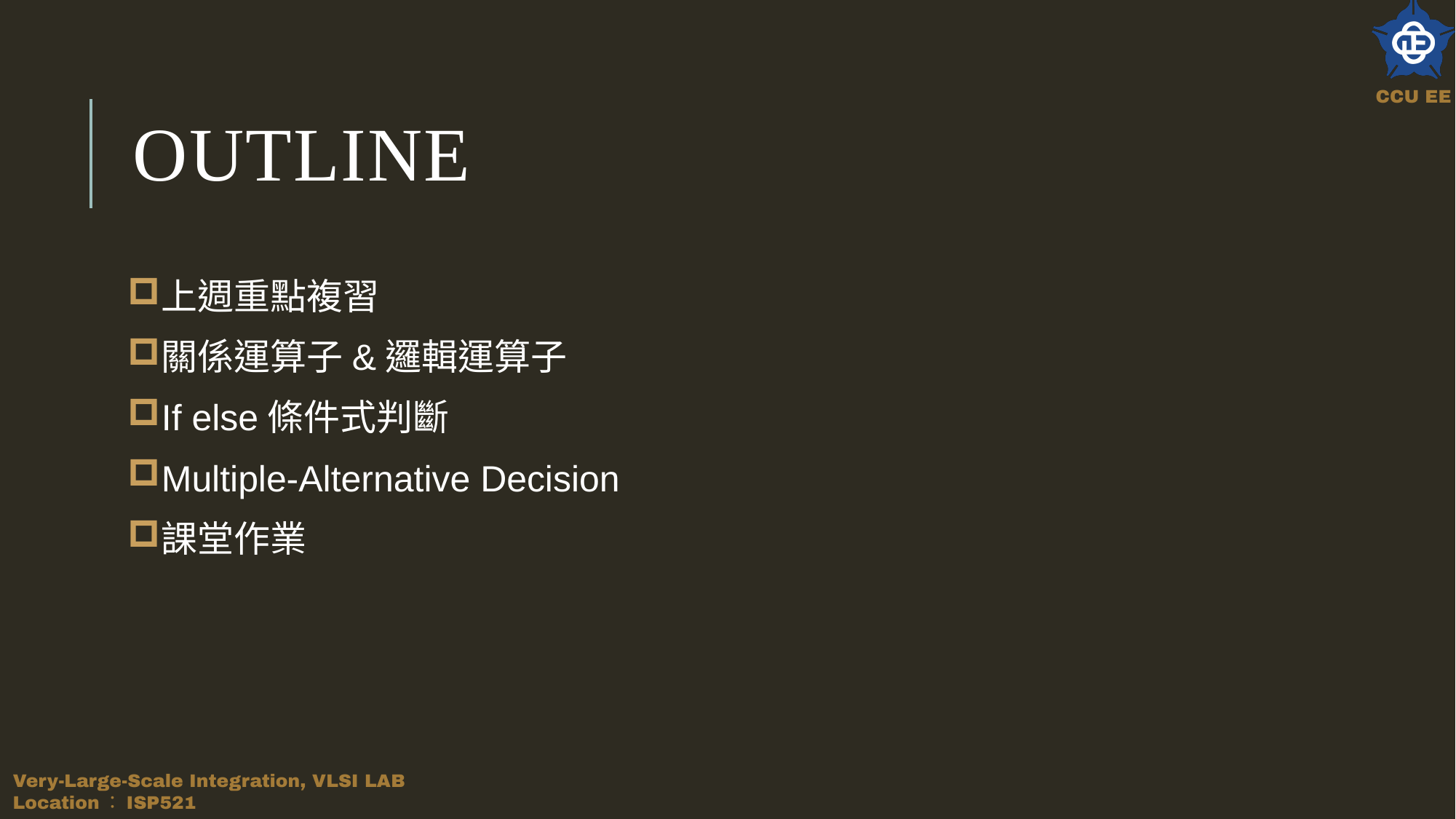

# Outline
上週重點複習
關係運算子&邏輯運算子
If else條件式判斷
Multiple-Alternative Decision
課堂作業